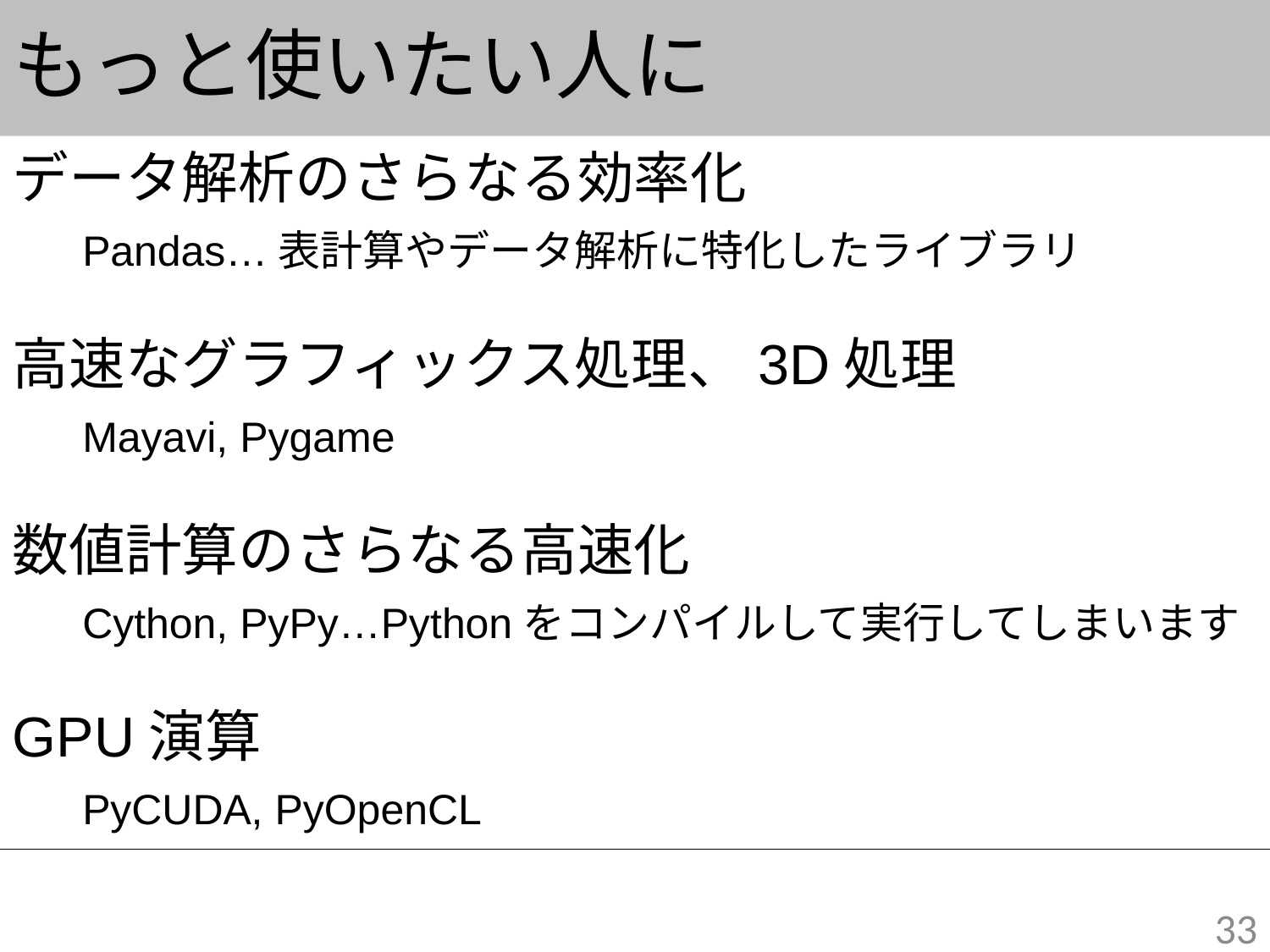

# もっと使いたい人に
データ解析のさらなる効率化
　Pandas…表計算やデータ解析に特化したライブラリ

高速なグラフィックス処理、3D処理
　Mayavi, Pygame

数値計算のさらなる高速化
　Cython, PyPy…Pythonをコンパイルして実行してしまいます

GPU演算
　PyCUDA, PyOpenCL
33